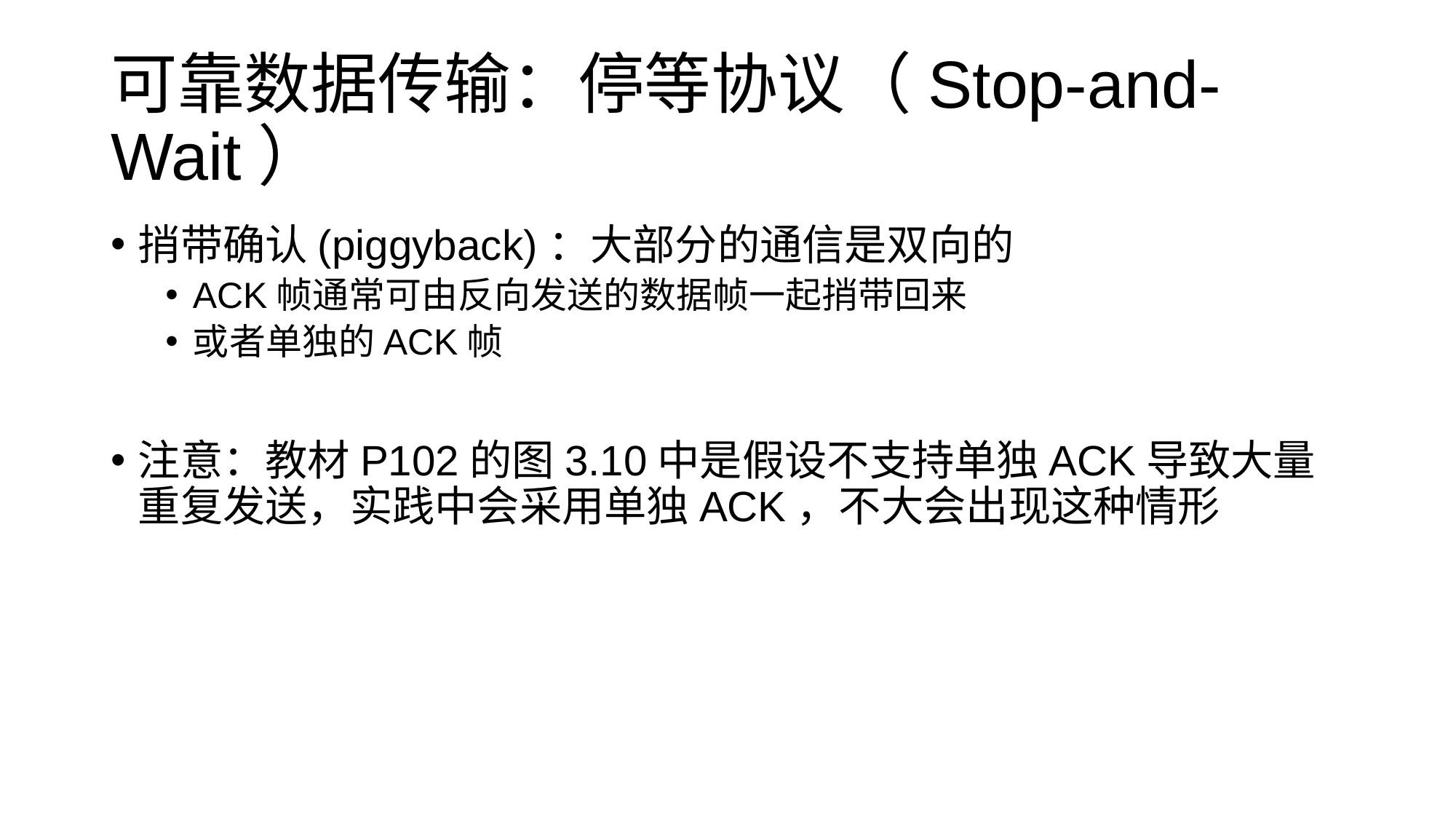

# 可靠数据传输：停等协议（Stop-and-Wait）
捎带确认(piggyback)：大部分的通信是双向的
ACK帧通常可由反向发送的数据帧一起捎带回来
或者单独的ACK帧

注意：教材P102的图3.10中是假设不支持单独ACK导致大量重复发送，实践中会采用单独ACK，不大会出现这种情形